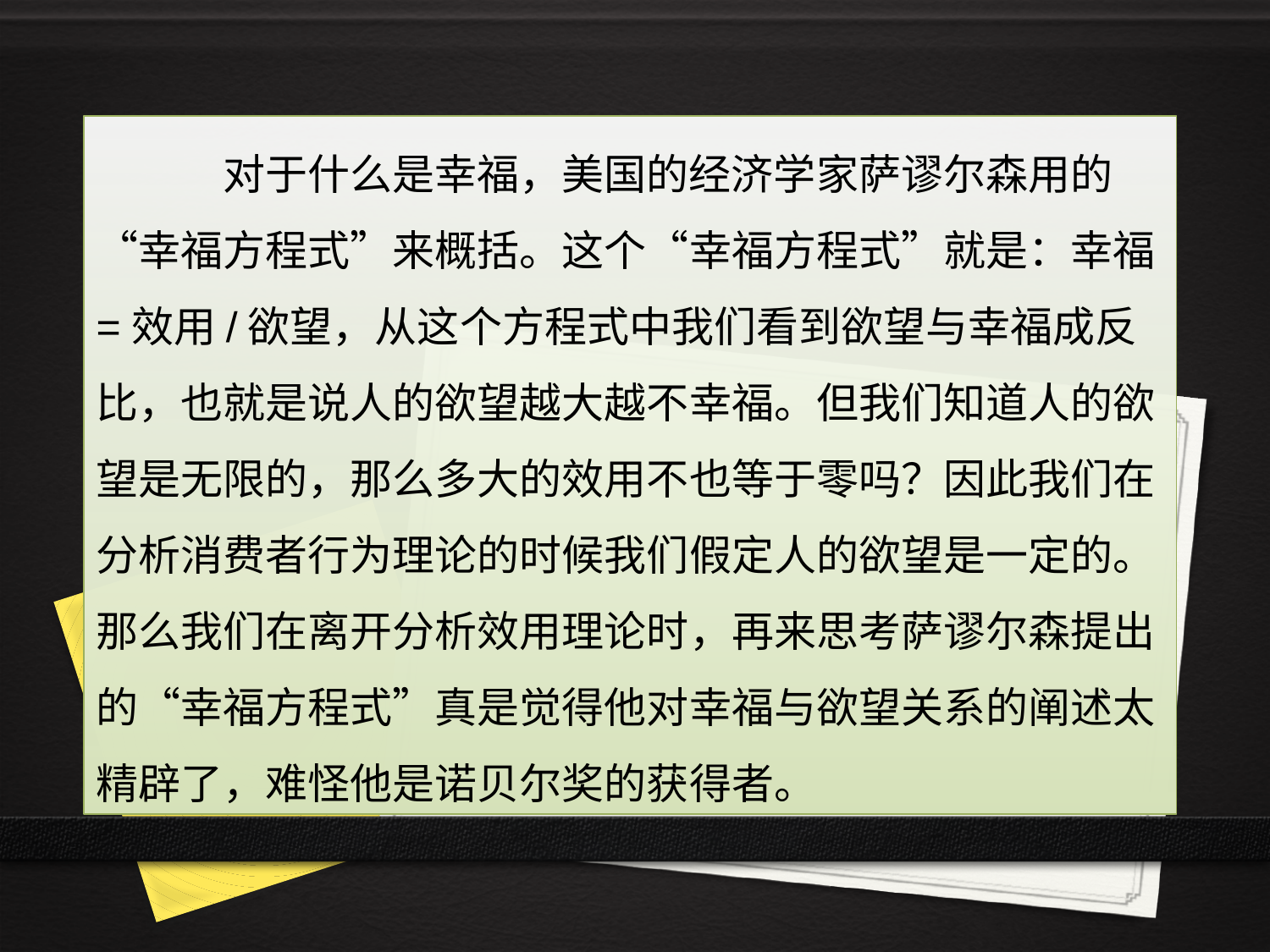

对于什么是幸福，美国的经济学家萨谬尔森用的“幸福方程式”来概括。这个“幸福方程式”就是：幸福=效用/欲望，从这个方程式中我们看到欲望与幸福成反比，也就是说人的欲望越大越不幸福。但我们知道人的欲望是无限的，那么多大的效用不也等于零吗？因此我们在分析消费者行为理论的时候我们假定人的欲望是一定的。那么我们在离开分析效用理论时，再来思考萨谬尔森提出的“幸福方程式”真是觉得他对幸福与欲望关系的阐述太精辟了，难怪他是诺贝尔奖的获得者。